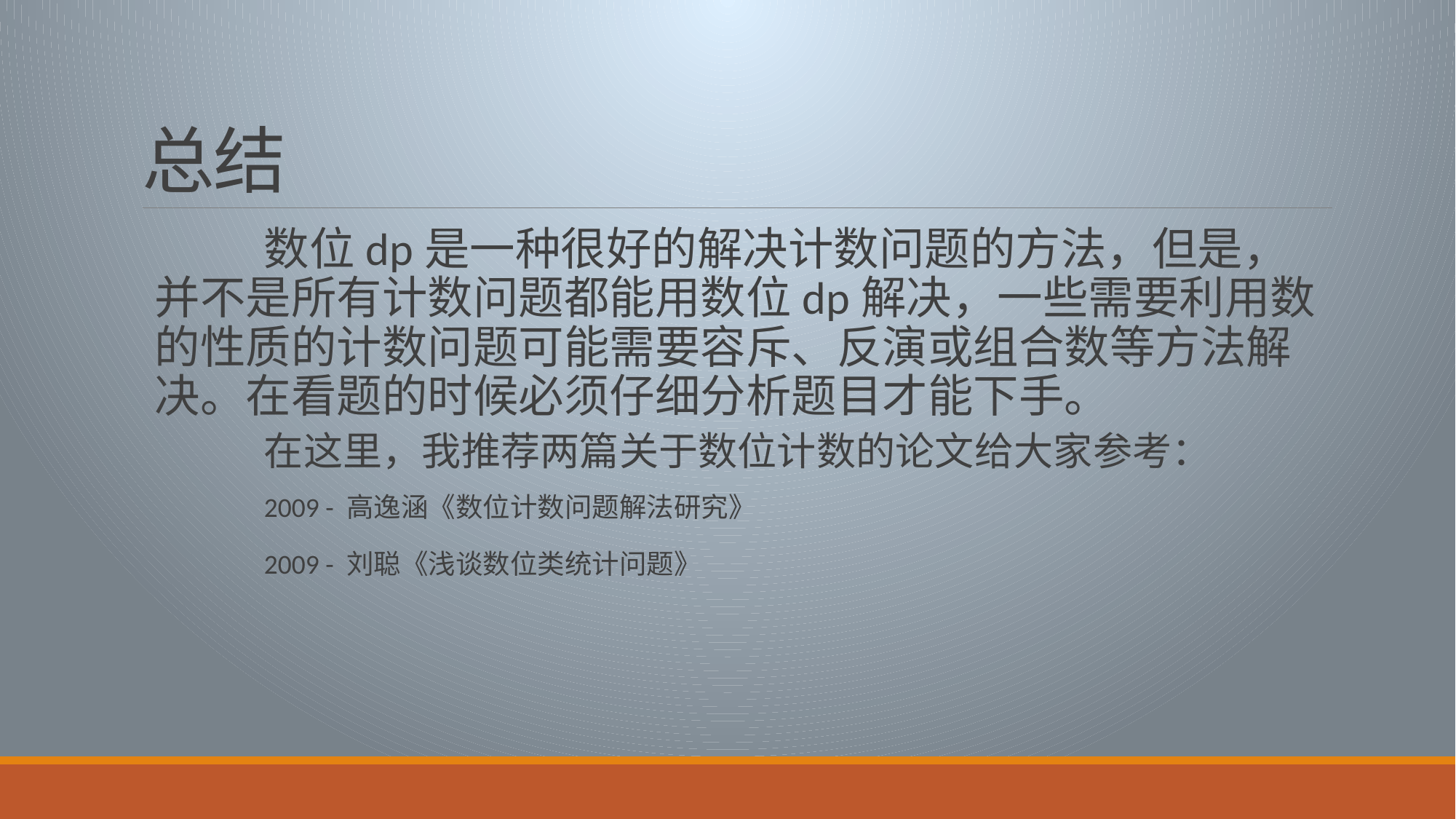

# 总结
	数位dp是一种很好的解决计数问题的方法，但是，并不是所有计数问题都能用数位dp解决，一些需要利用数的性质的计数问题可能需要容斥、反演或组合数等方法解决。在看题的时候必须仔细分析题目才能下手。
	在这里，我推荐两篇关于数位计数的论文给大家参考：
	2009 - 高逸涵《数位计数问题解法研究》
	2009 - 刘聪《浅谈数位类统计问题》